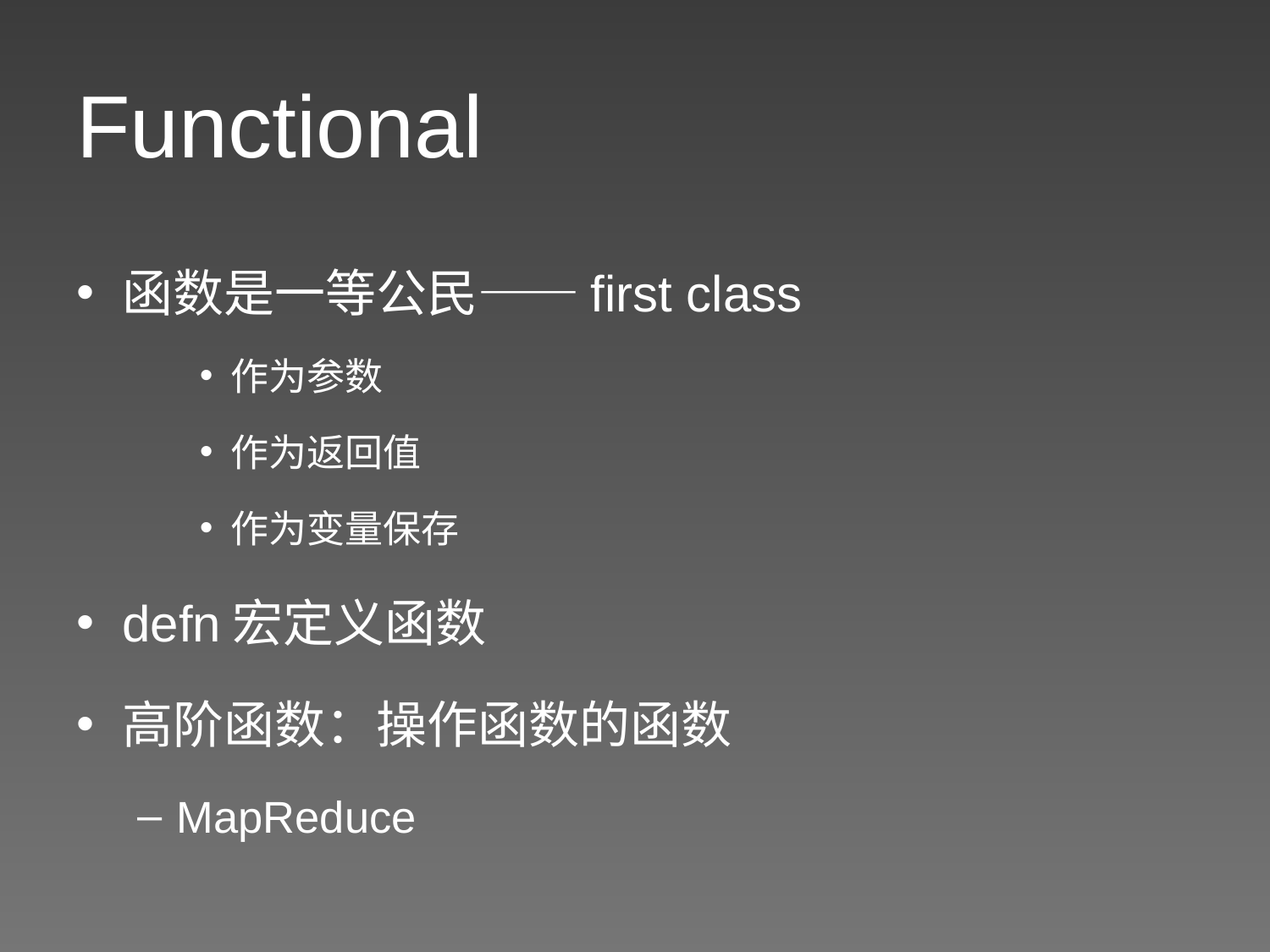

# Functional
函数是一等公民——first class
作为参数
作为返回值
作为变量保存
defn宏定义函数
高阶函数：操作函数的函数
MapReduce